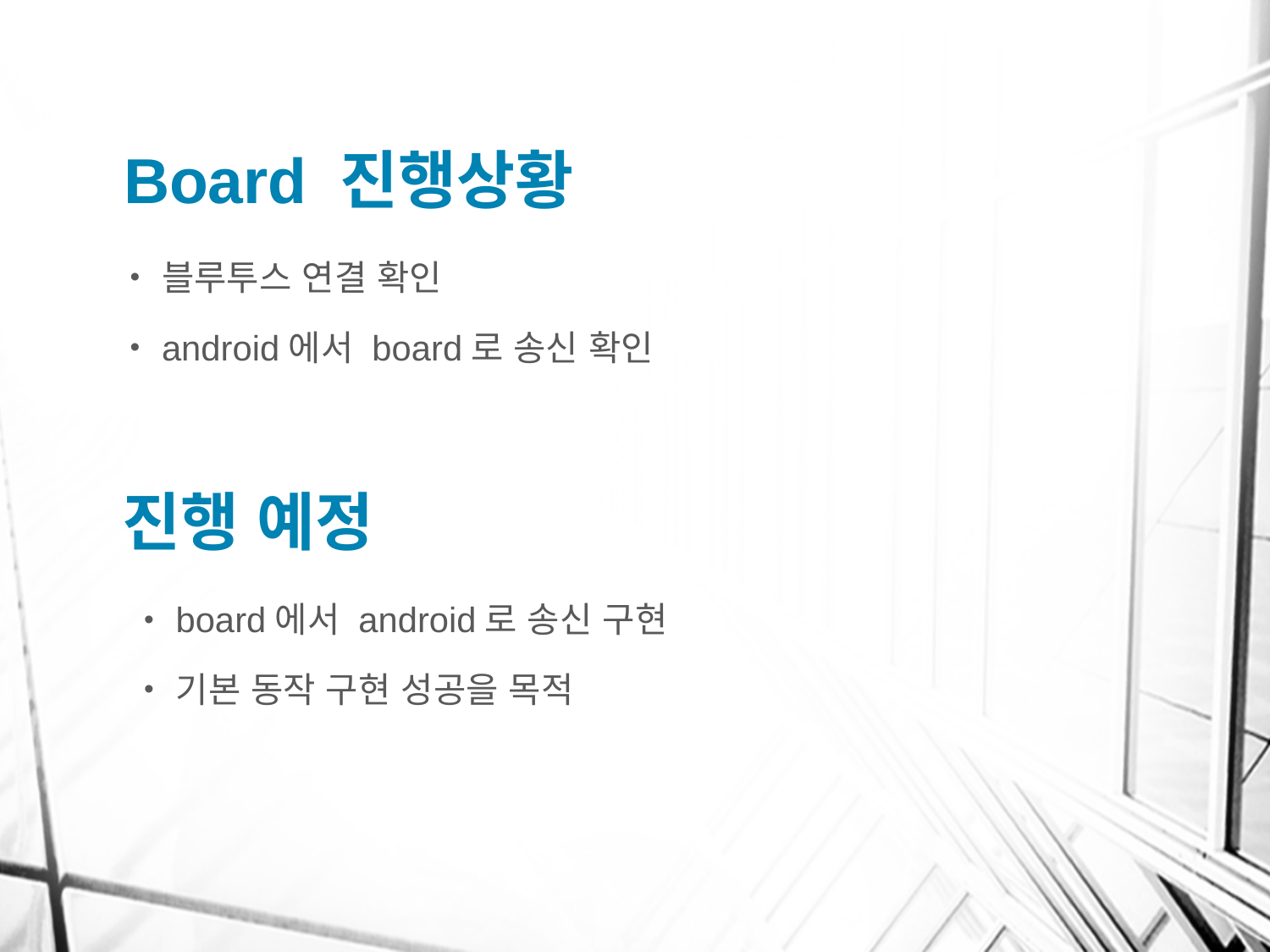

# Board 진행상황
블루투스 연결 확인
android에서 board로 송신 확인

진행 예정
board에서 android로 송신 구현
기본 동작 구현 성공을 목적